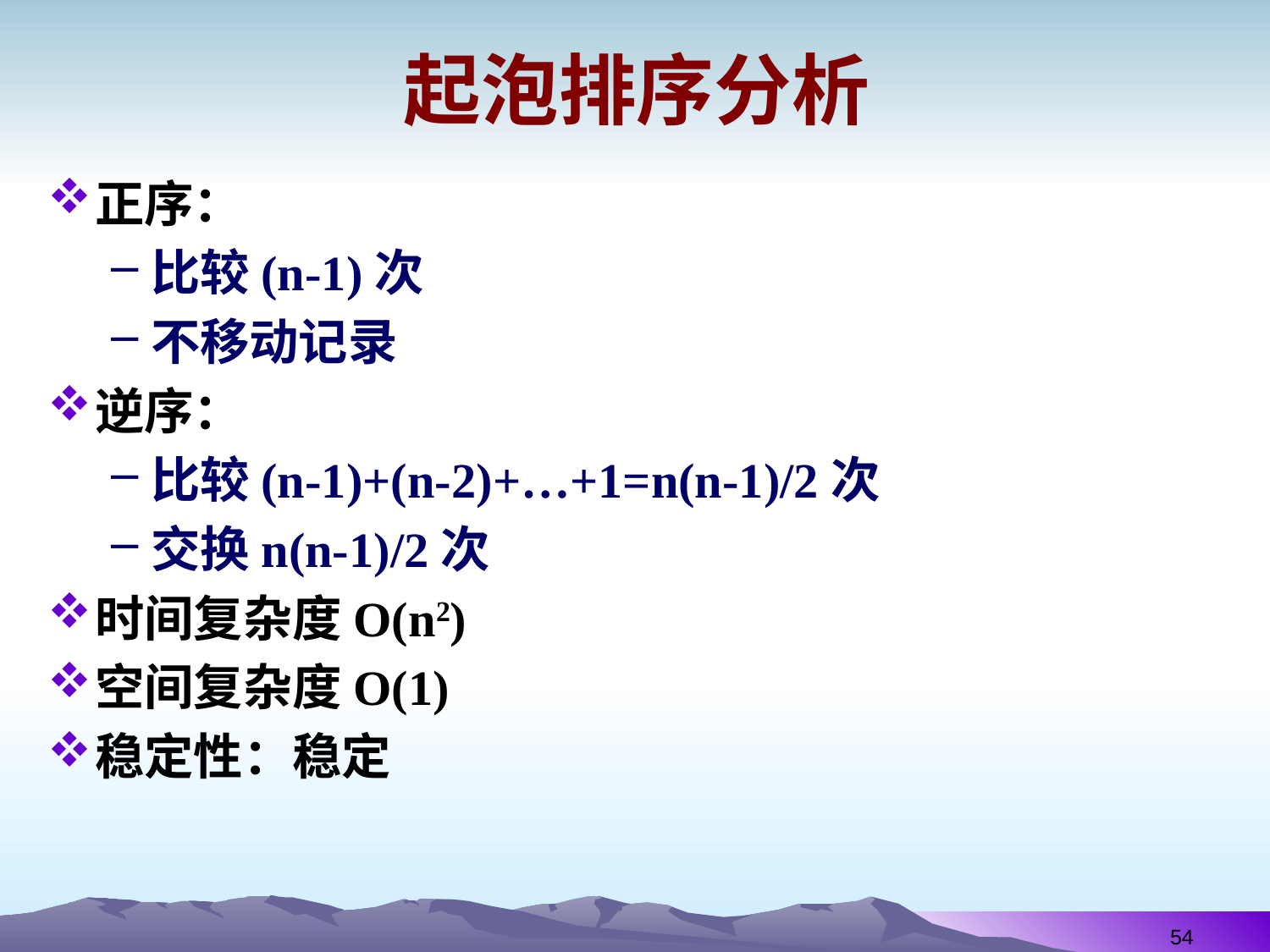

# 起泡排序分析
正序：
比较(n-1)次
不移动记录
逆序：
比较(n-1)+(n-2)+…+1=n(n-1)/2次
交换n(n-1)/2次
时间复杂度O(n2)
空间复杂度O(1)
稳定性：稳定
54